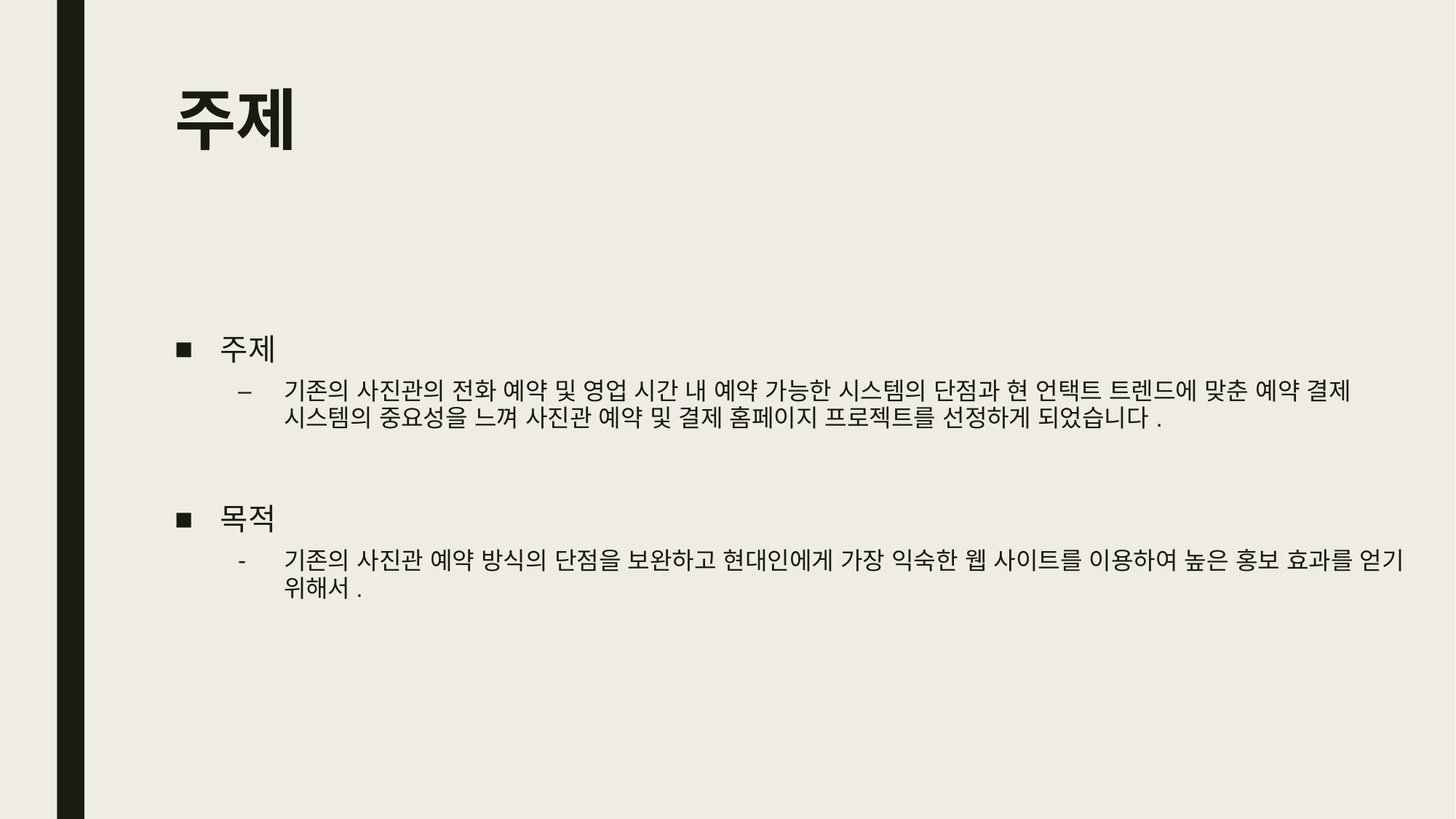

# 주제

주제
기존의 사진관의 전화 예약 및 영업 시간 내 예약 가능한 시스템의 단점과 현 언택트 트렌드에 맞춘 예약 결제 시스템의 중요성을 느껴 사진관 예약 및 결제 홈페이지 프로젝트를 선정하게 되었습니다.

목적
기존의 사진관 예약 방식의 단점을 보완하고 현대인에게 가장 익숙한 웹 사이트를 이용하여 높은 홍보 효과를 얻기 위해서.